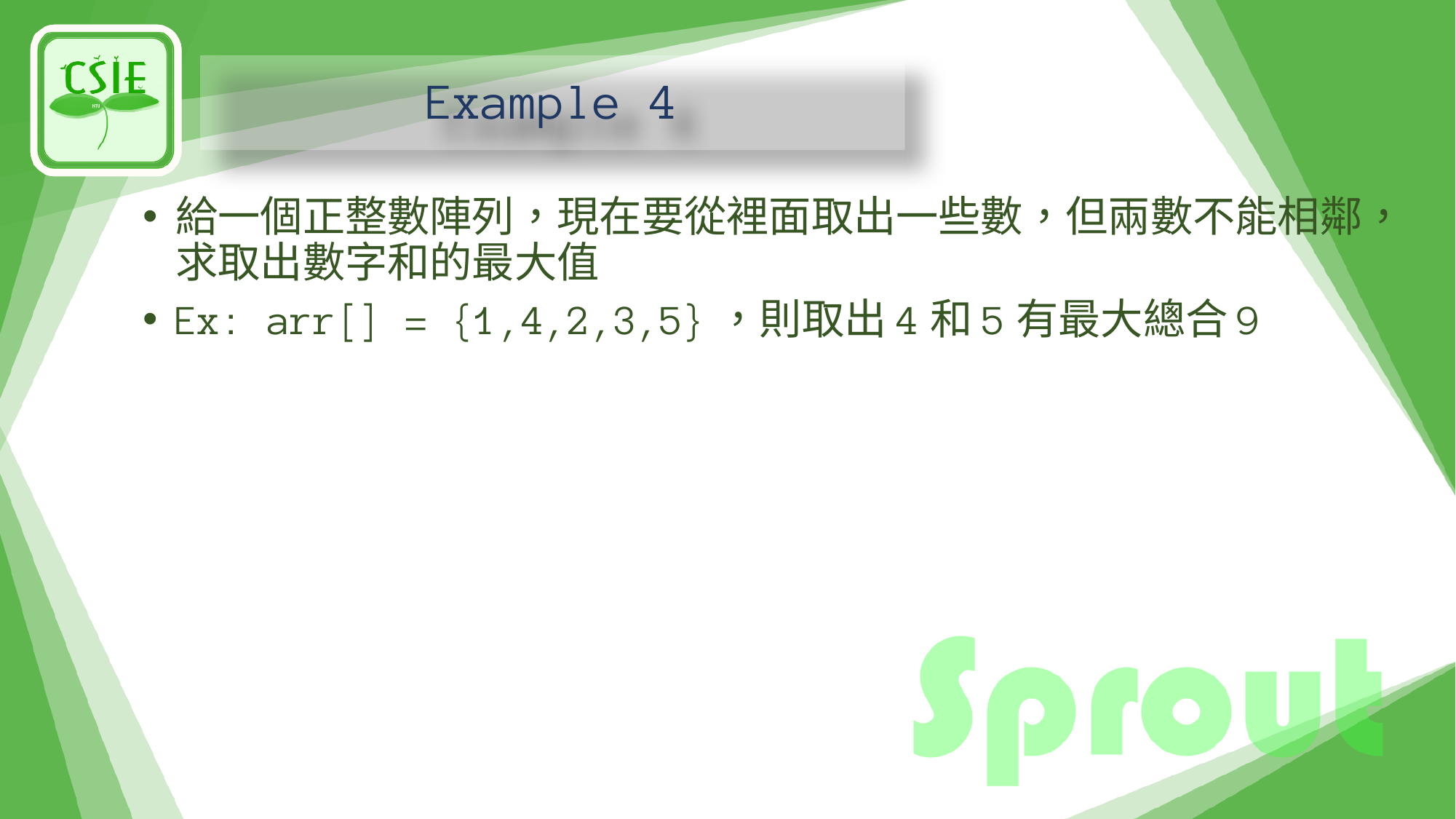

# Example 4
給一個正整數陣列，現在要從裡面取出一些數，但兩數不能相鄰，求取出數字和的最大值
Ex: arr[] = {1,4,2,3,5}，則取出4和5有最大總合9